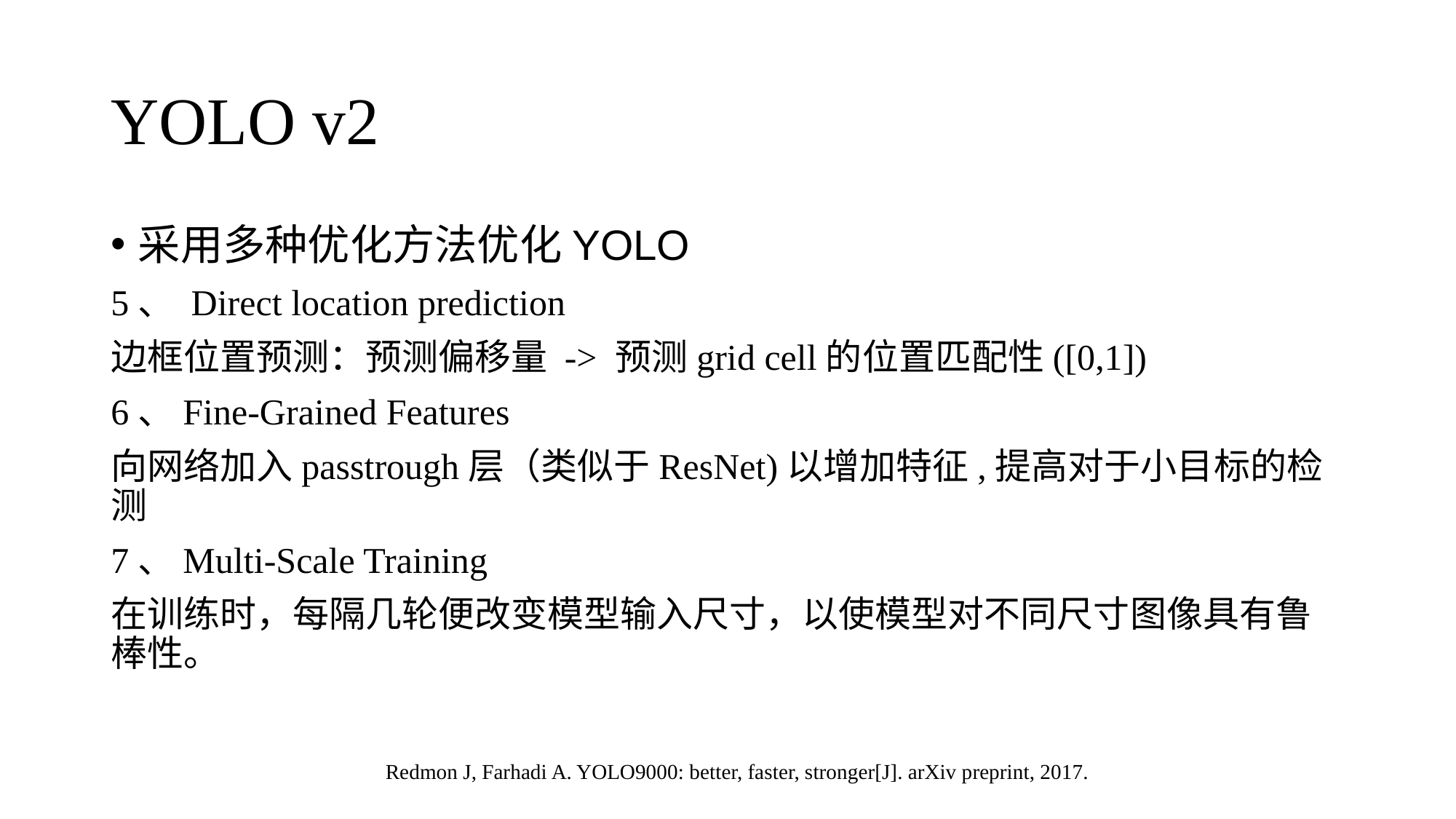

# YOLO v2
采用多种优化方法优化YOLO
5、 Direct location prediction
边框位置预测：预测偏移量 -> 预测grid cell的位置匹配性([0,1])
6、Fine-Grained Features
向网络加入passtrough层（类似于ResNet)以增加特征,提高对于小目标的检测
7、Multi-Scale Training
在训练时，每隔几轮便改变模型输入尺寸，以使模型对不同尺寸图像具有鲁棒性。

Redmon J, Farhadi A. YOLO9000: better, faster, stronger[J]. arXiv preprint, 2017.